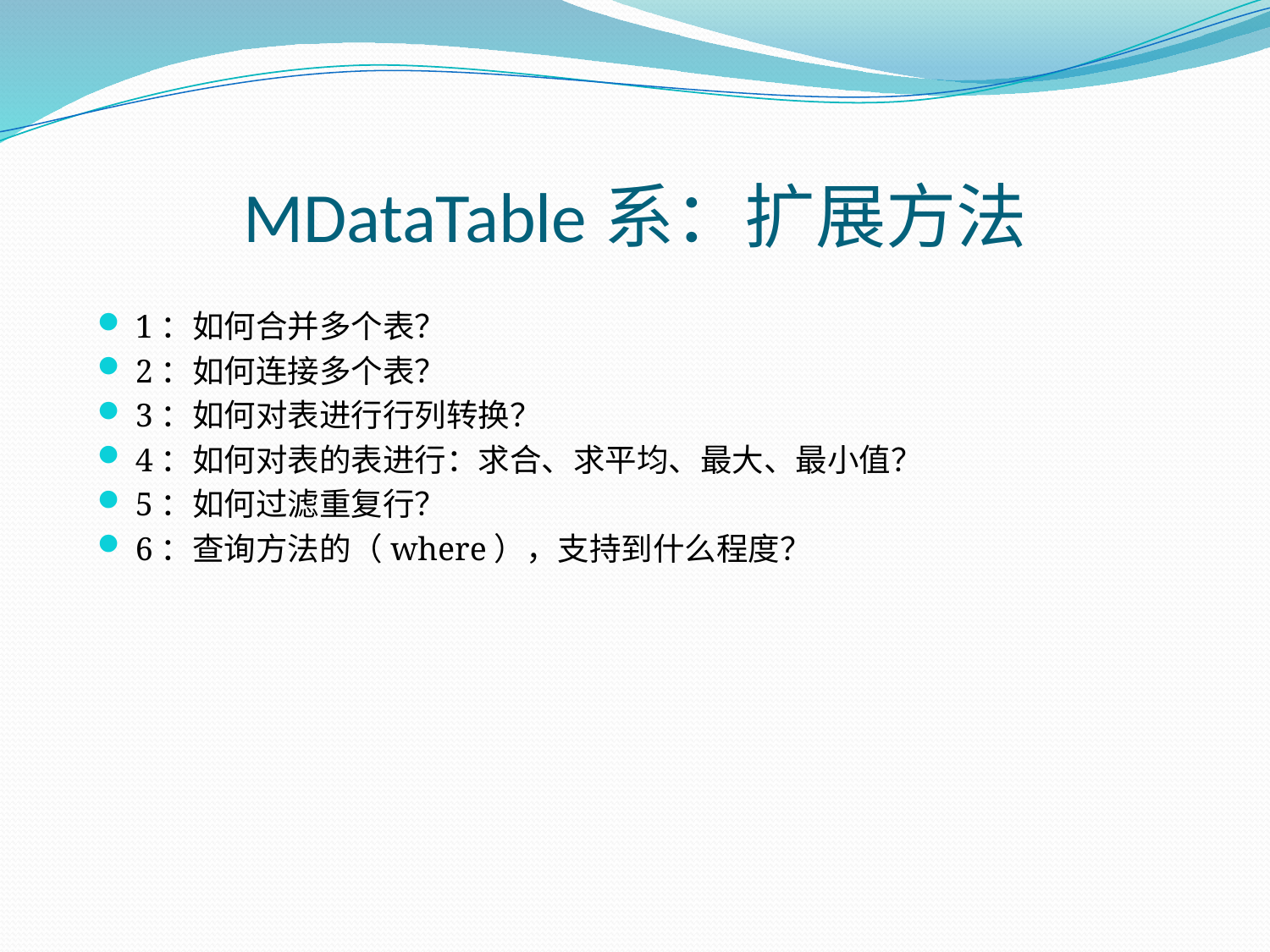

# MDataTable系：扩展方法

1：如何合并多个表？
2：如何连接多个表？
3：如何对表进行行列转换？
4：如何对表的表进行：求合、求平均、最大、最小值？
5：如何过滤重复行？
6：查询方法的（where），支持到什么程度？